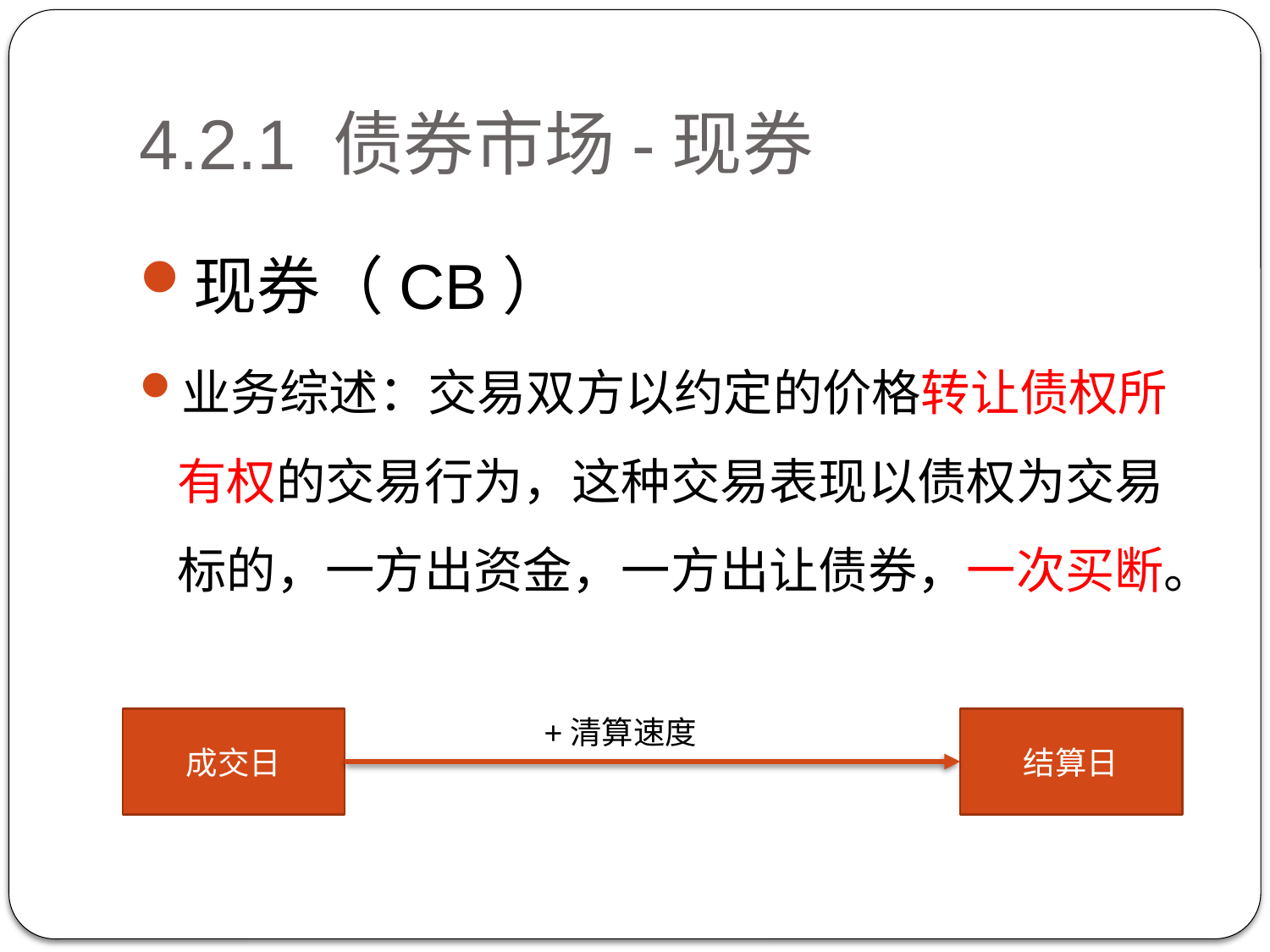

# 4.2.1 债券市场-现券
现券（CB）
业务综述：交易双方以约定的价格转让债权所有权的交易行为，这种交易表现以债权为交易标的，一方出资金，一方出让债券，一次买断。

+清算速度
成交日
结算日